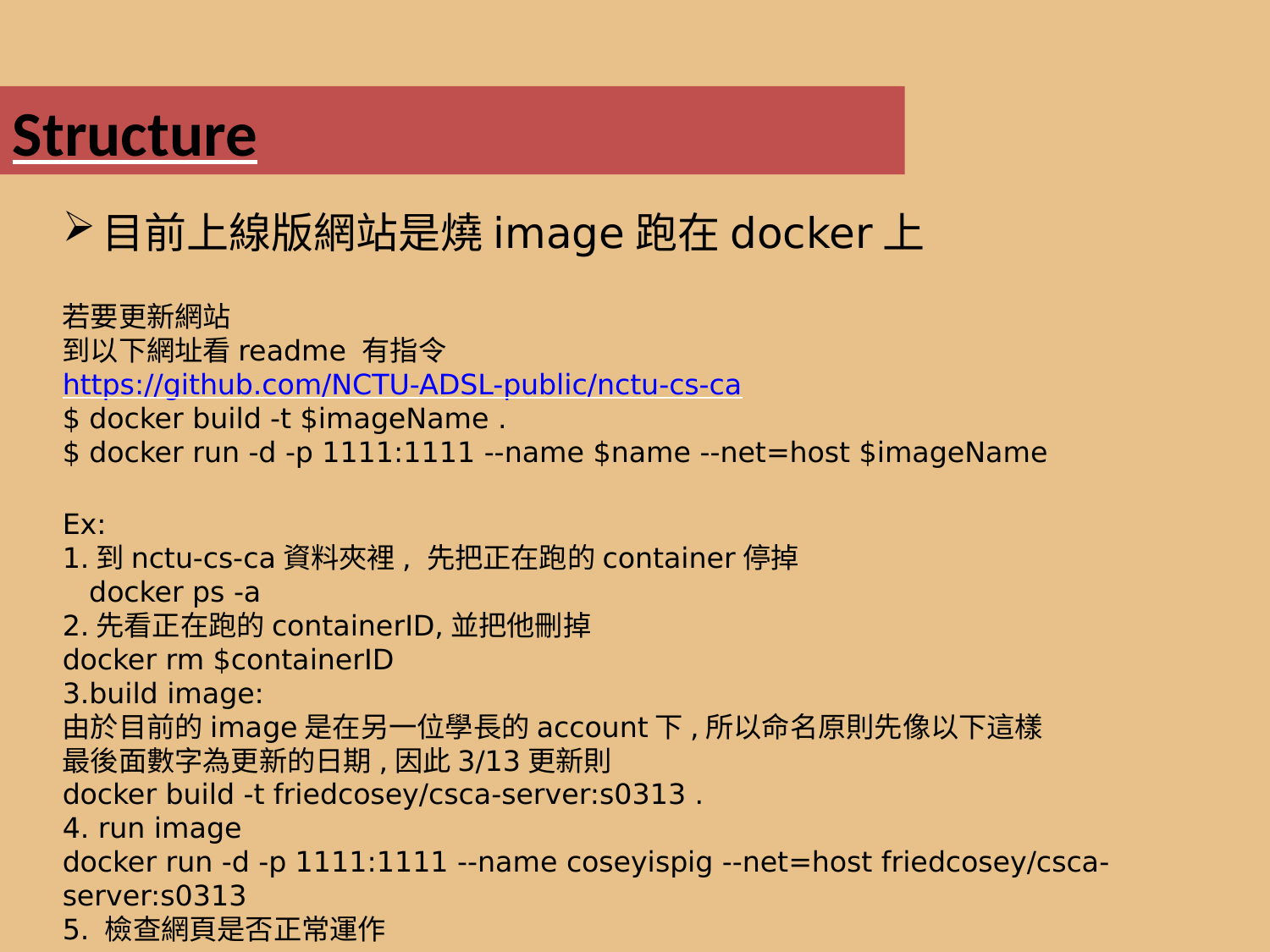

Structure
目前上線版網站是燒image跑在docker上

若要更新網站
到以下網址看readme 有指令
https://github.com/NCTU-ADSL-public/nctu-cs-ca
$ docker build -t $imageName .
$ docker run -d -p 1111:1111 --name $name --net=host $imageName

Ex:
1.到nctu-cs-ca資料夾裡, 先把正在跑的container停掉
   docker ps -a
2.先看正在跑的containerID,並把他刪掉
docker rm $containerID
3.build image:
由於目前的image是在另一位學長的account下,所以命名原則先像以下這樣
最後面數字為更新的日期,因此3/13更新則
docker build -t friedcosey/csca-server:s0313 .
4. run image
docker run -d -p 1111:1111 --name coseyispig --net=host friedcosey/csca-server:s0313
5. 檢查網頁是否正常運作